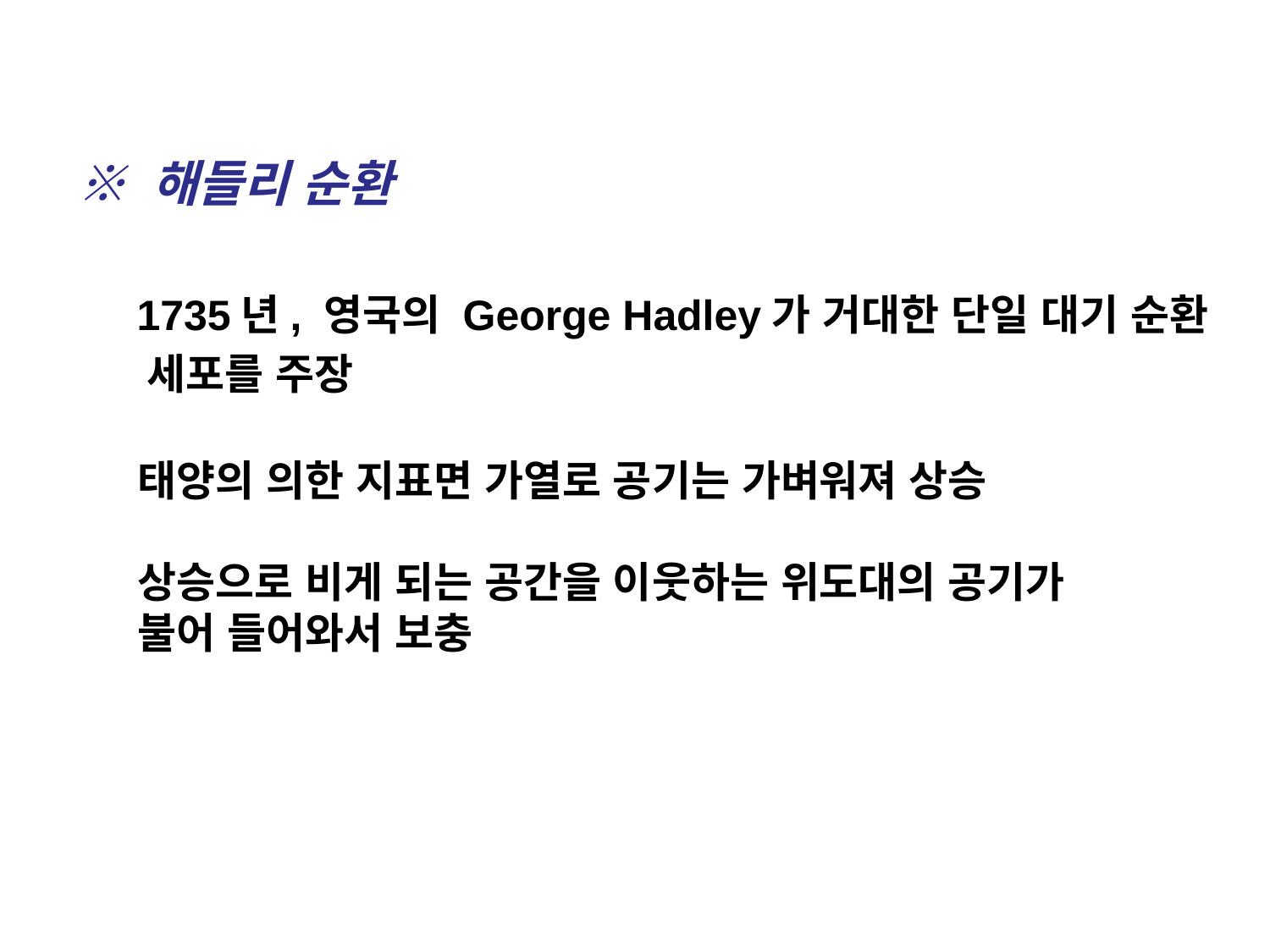

※ 해들리 순환
     1735년, 영국의 George Hadley가 거대한 단일 대기 순환
     세포를 주장
태양의 의한 지표면 가열로 공기는 가벼워져 상승
상승으로 비게 되는 공간을 이웃하는 위도대의 공기가
불어 들어와서 보충